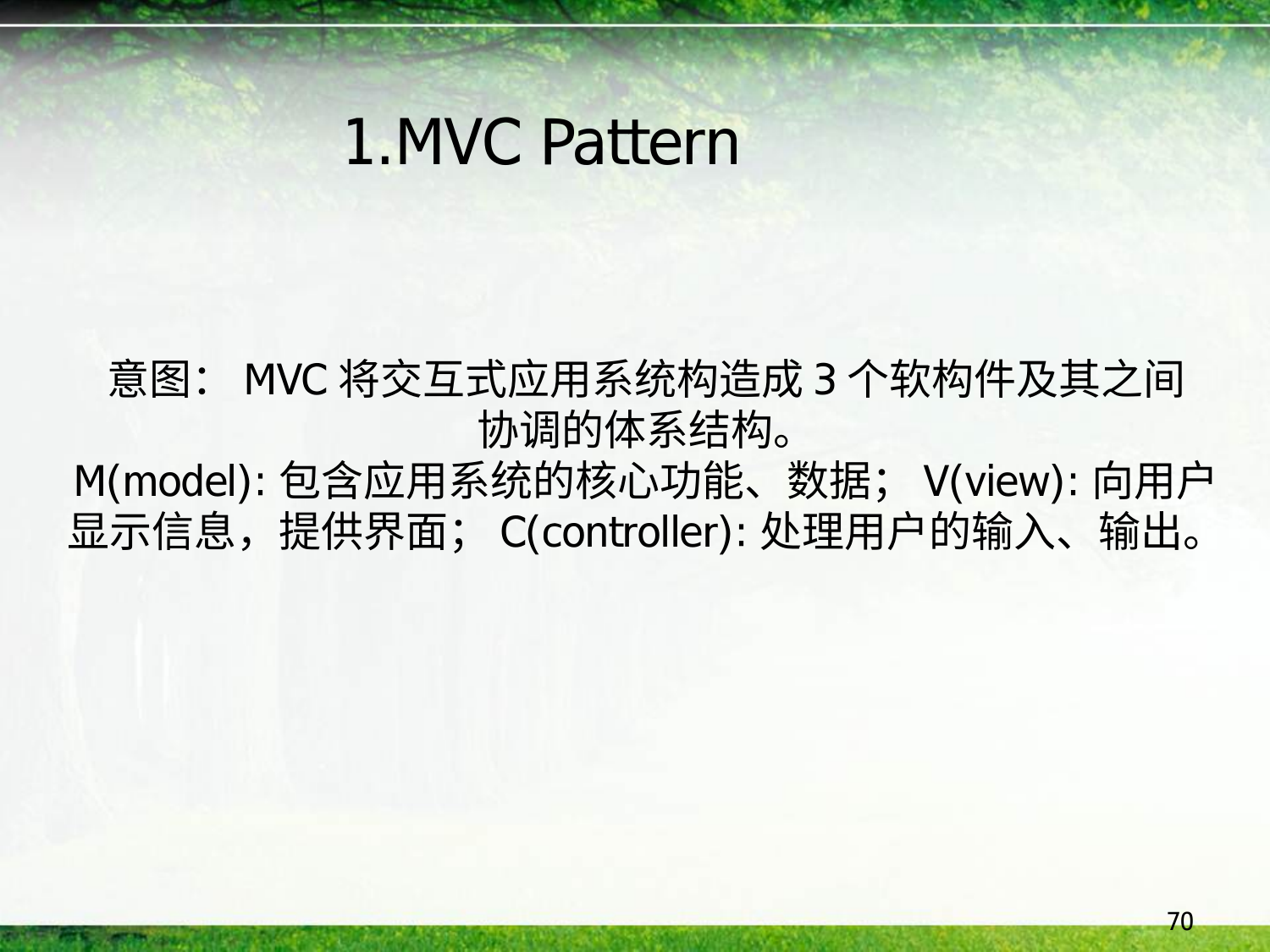

1.MVC Pattern
意图：MVC将交互式应用系统构造成3个软构件及其之间
协调的体系结构。
M(model):包含应用系统的核心功能、数据；V(view):向用户
显示信息，提供界面；C(controller):处理用户的输入、输出。

70